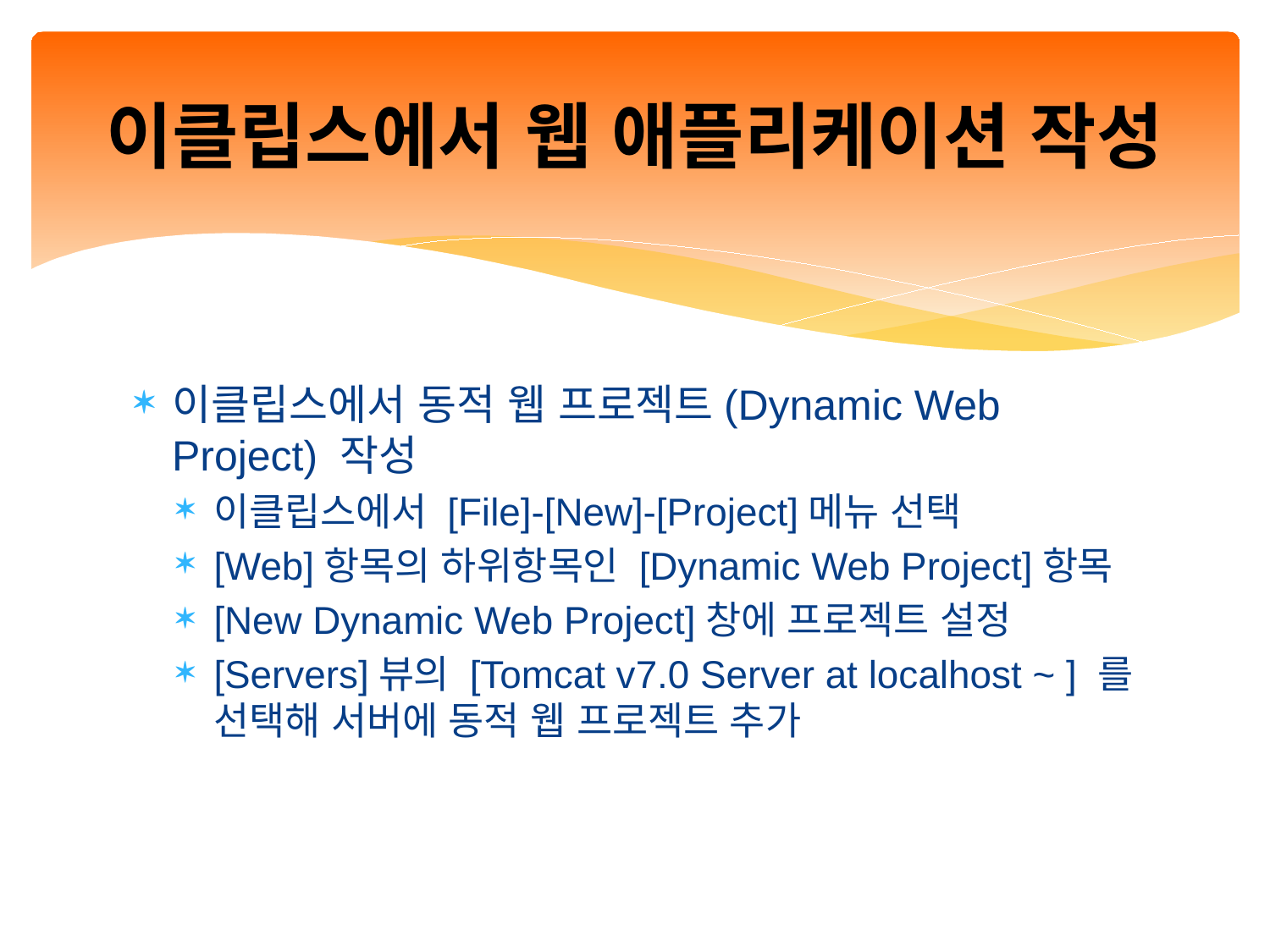

# 이클립스에서 웹 애플리케이션 작성
이클립스에서 동적 웹 프로젝트(Dynamic Web Project) 작성
이클립스에서 [File]-[New]-[Project]메뉴 선택
[Web]항목의 하위항목인 [Dynamic Web Project]항목
[New Dynamic Web Project]창에 프로젝트 설정
[Servers]뷰의 [Tomcat v7.0 Server at localhost ~ ] 를 선택해 서버에 동적 웹 프로젝트 추가